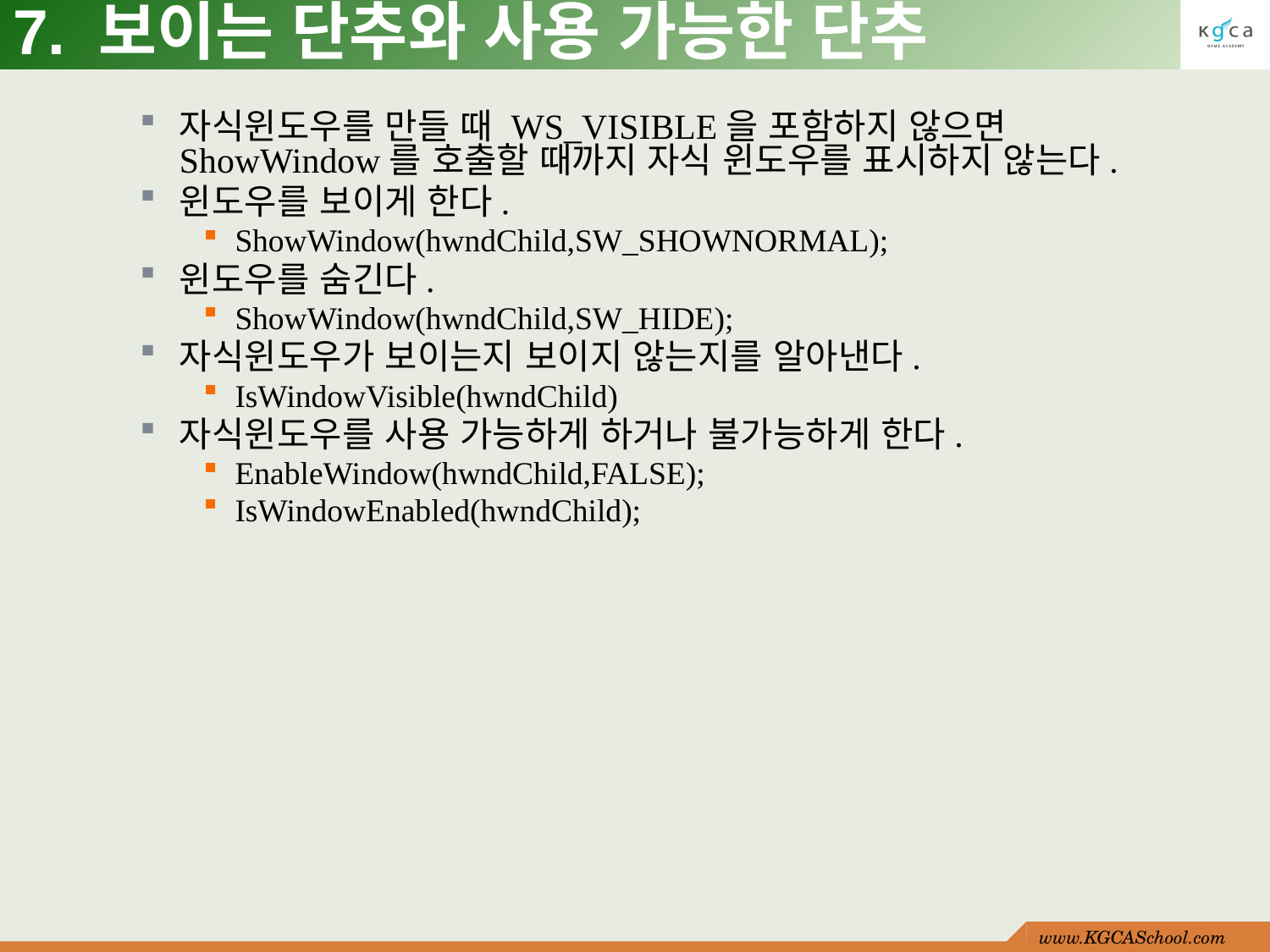

# 7. 보이는 단추와 사용 가능한 단추
자식윈도우를 만들 때 WS_VISIBLE을 포함하지 않으면 ShowWindow를 호출할 때까지 자식 윈도우를 표시하지 않는다.
윈도우를 보이게 한다.
ShowWindow(hwndChild,SW_SHOWNORMAL);
윈도우를 숨긴다.
ShowWindow(hwndChild,SW_HIDE);
자식윈도우가 보이는지 보이지 않는지를 알아낸다.
IsWindowVisible(hwndChild)
자식윈도우를 사용 가능하게 하거나 불가능하게 한다.
EnableWindow(hwndChild,FALSE);
IsWindowEnabled(hwndChild);